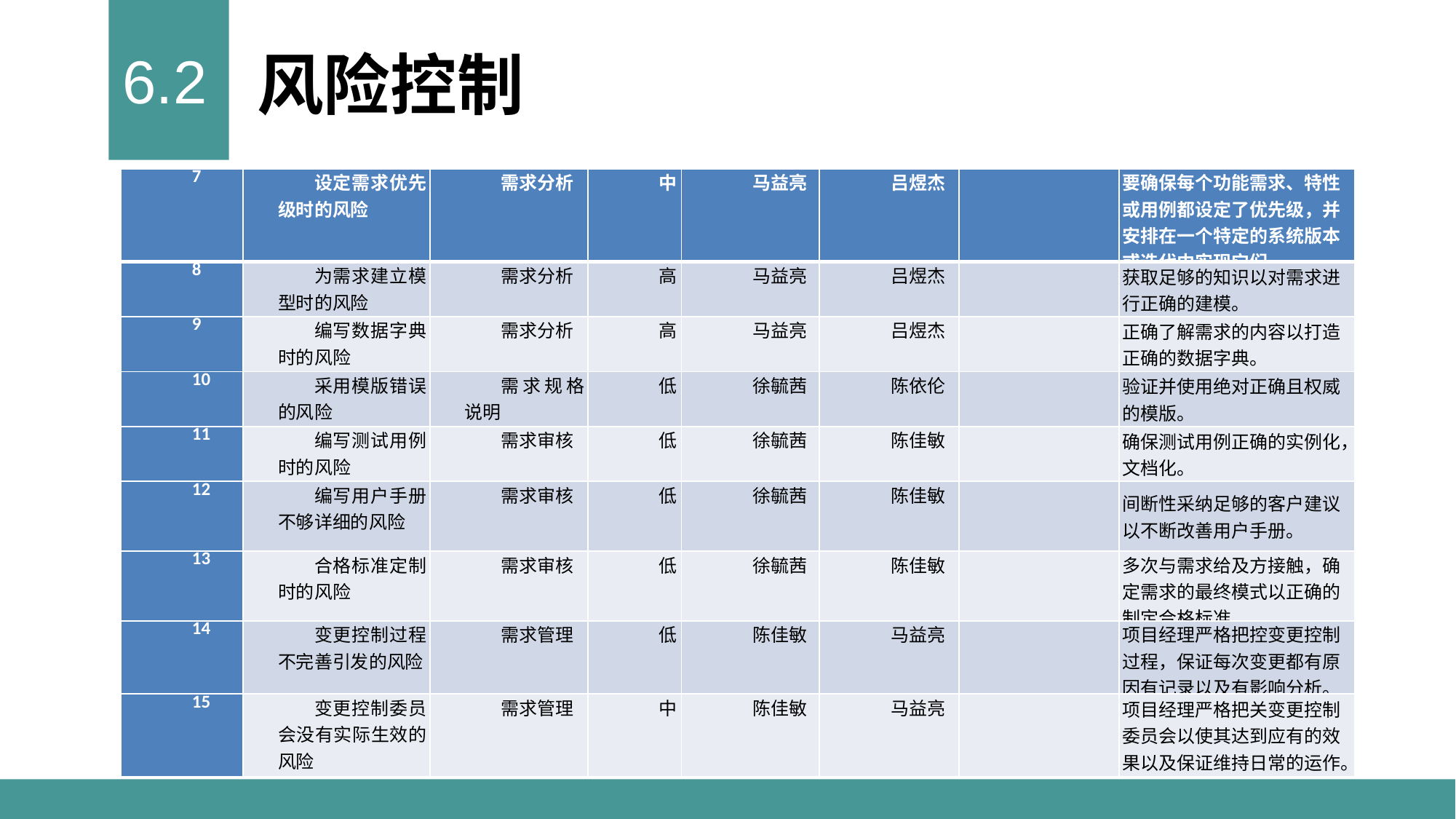

6.2
风险控制
| 7 | 设定需求优先级时的风险 | 需求分析 | 中 | 马益亮 | 吕煜杰 |  | 要确保每个功能需求、特性或用例都设定了优先级，并安排在一个特定的系统版本或迭代中实现它们。 |
| --- | --- | --- | --- | --- | --- | --- | --- |
| 8 | 为需求建立模型时的风险 | 需求分析 | 高 | 马益亮 | 吕煜杰 |  | 获取足够的知识以对需求进行正确的建模。 |
| 9 | 编写数据字典时的风险 | 需求分析 | 高 | 马益亮 | 吕煜杰 |  | 正确了解需求的内容以打造正确的数据字典。 |
| 10 | 采用模版错误的风险 | 需求规格说明 | 低 | 徐毓茜 | 陈依伦 |  | 验证并使用绝对正确且权威的模版。 |
| 11 | 编写测试用例时的风险 | 需求审核 | 低 | 徐毓茜 | 陈佳敏 |  | 确保测试用例正确的实例化，文档化。 |
| 12 | 编写用户手册不够详细的风险 | 需求审核 | 低 | 徐毓茜 | 陈佳敏 |  | 间断性采纳足够的客户建议以不断改善用户手册。 |
| 13 | 合格标准定制时的风险 | 需求审核 | 低 | 徐毓茜 | 陈佳敏 |  | 多次与需求给及方接触，确定需求的最终模式以正确的制定合格标准。 |
| 14 | 变更控制过程不完善引发的风险 | 需求管理 | 低 | 陈佳敏 | 马益亮 |  | 项目经理严格把控变更控制过程，保证每次变更都有原因有记录以及有影响分析。 |
| 15 | 变更控制委员会没有实际生效的风险 | 需求管理 | 中 | 陈佳敏 | 马益亮 |  | 项目经理严格把关变更控制委员会以使其达到应有的效果以及保证维持日常的运作。 |